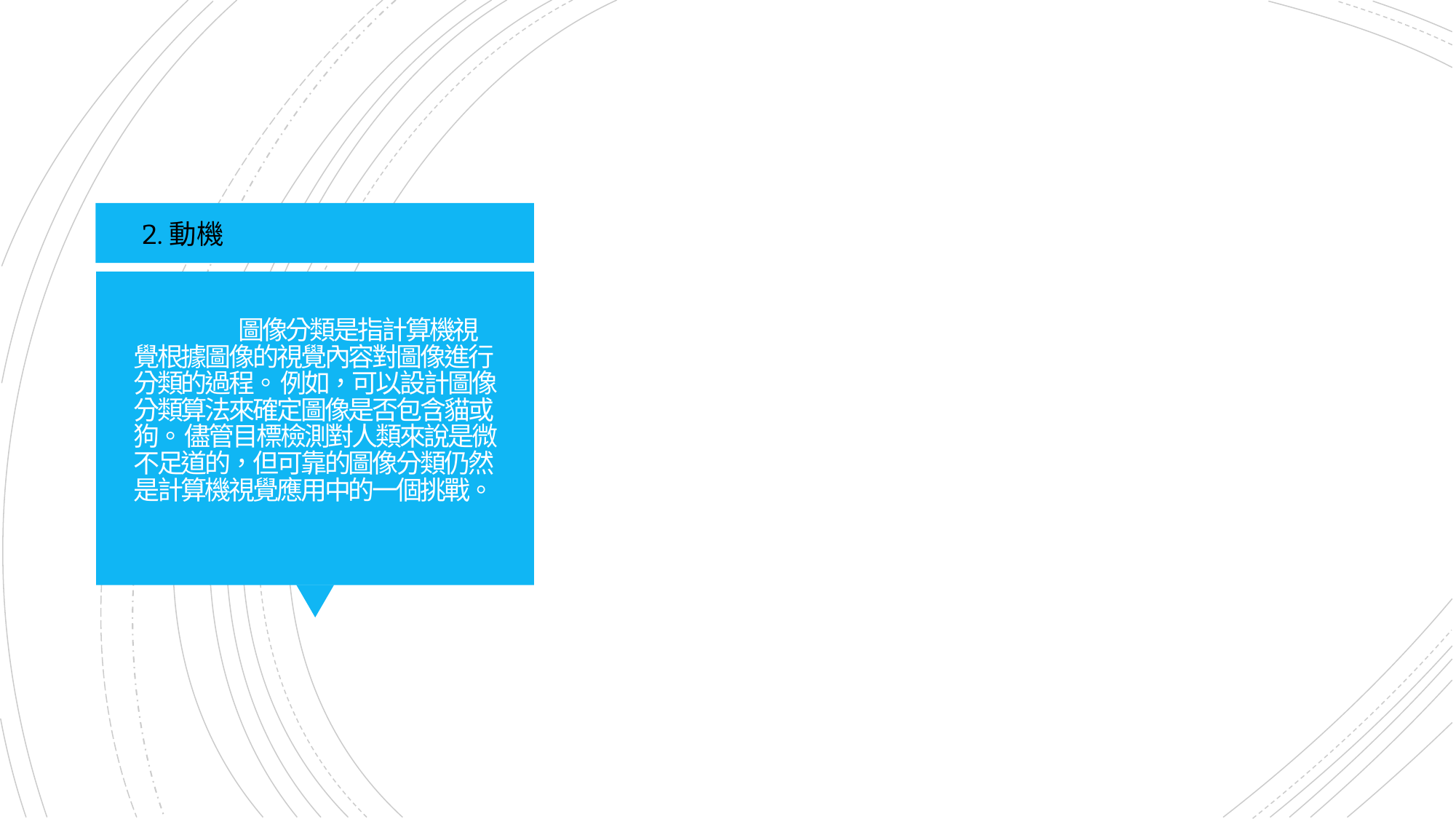

2.動機
# 圖像分類是指計算機視覺根據圖像的視覺內容對圖像進行分類的過程。 例如，可以設計圖像分類算法來確定圖像是否包含貓或狗。 儘管目標檢測對人類來說是微不足道的，但可靠的圖像分類仍然是計算機視覺應用中的一個挑戰。